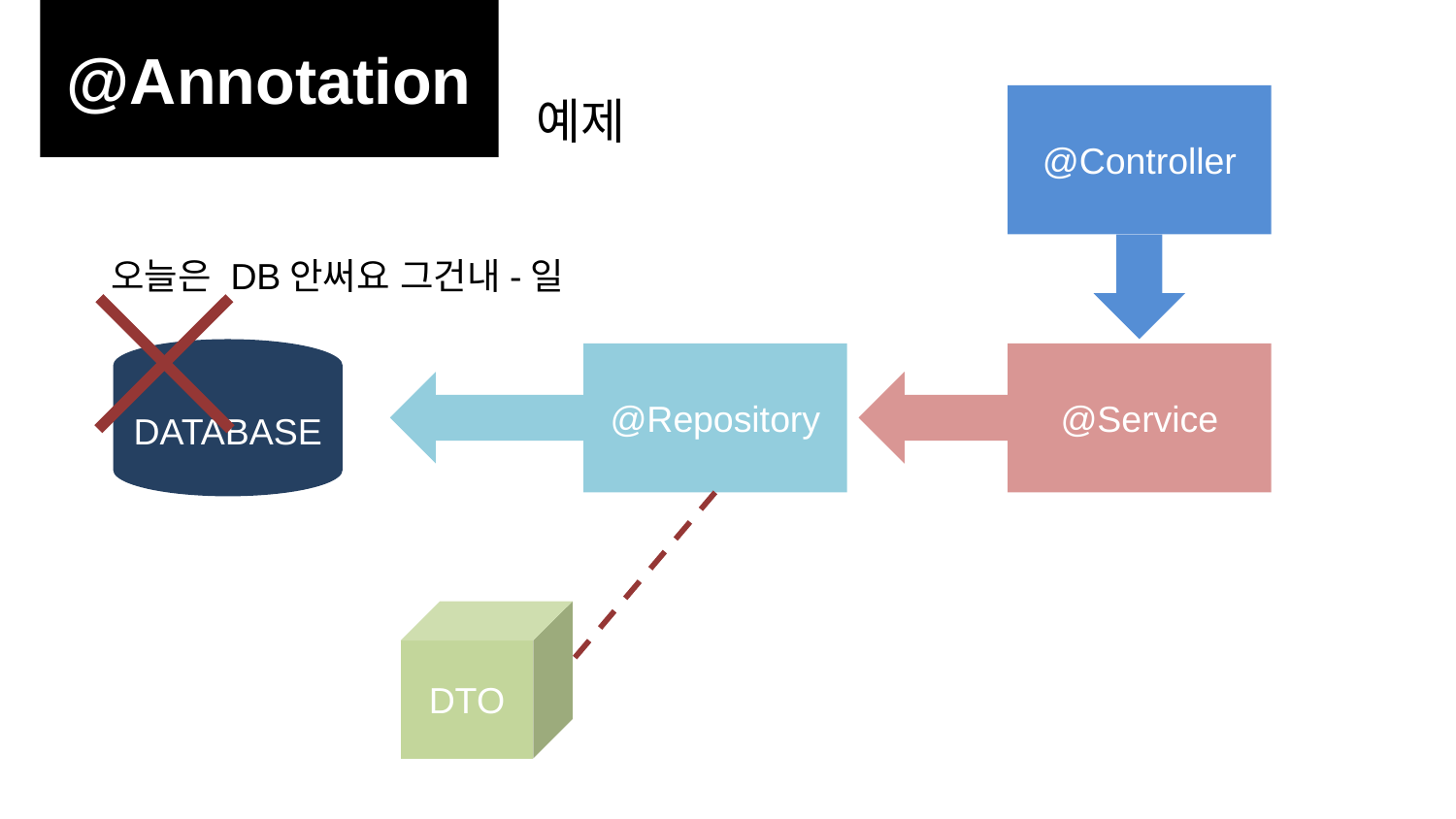

@Annotation
예제
@Controller

오늘은 DB안써요 그건내-일

DATABASE
@Repository
@Service
DTO